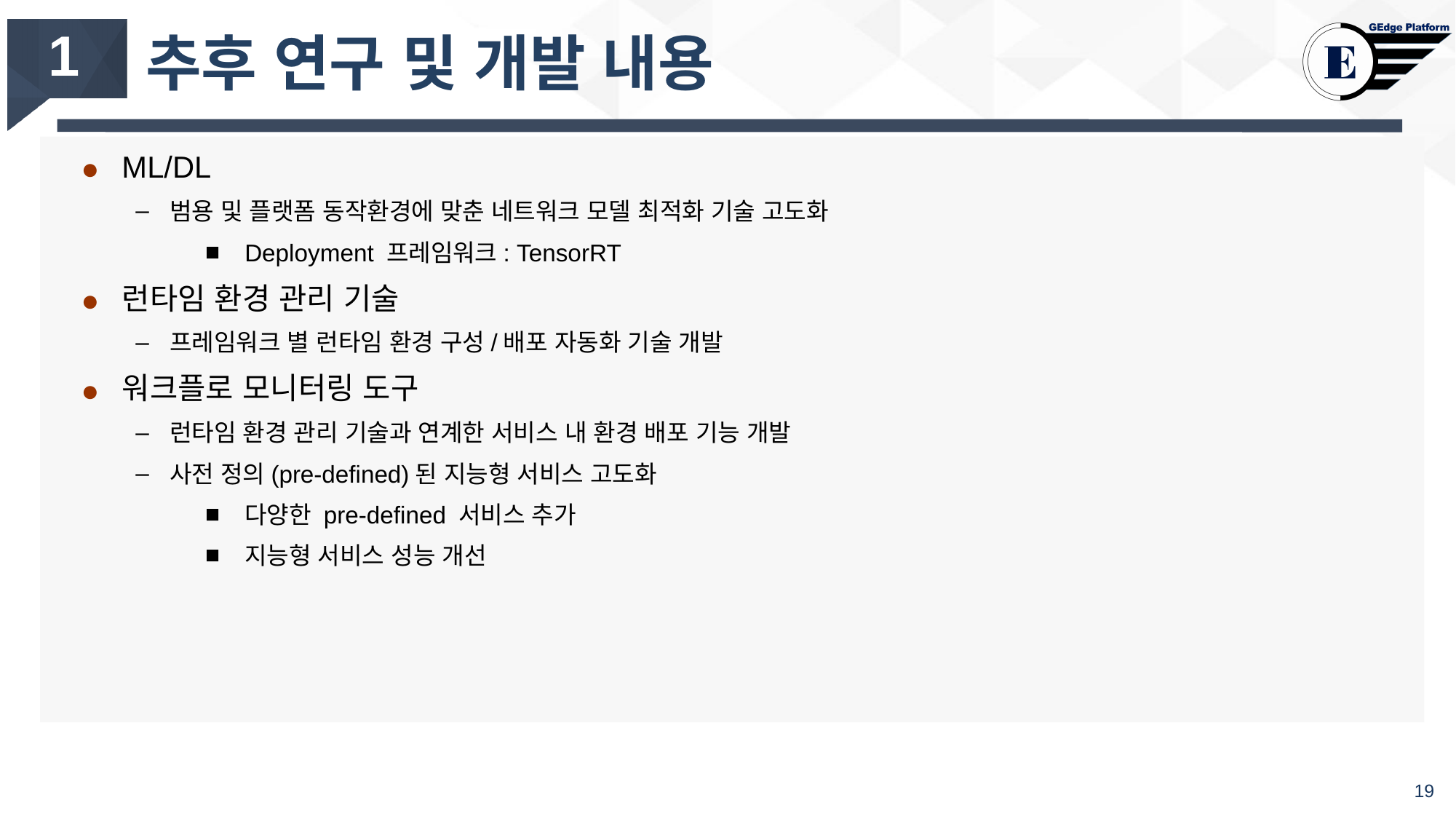

# 추후 연구 및 개발 내용
1

ML/DL
범용 및 플랫폼 동작환경에 맞춘 네트워크 모델 최적화 기술 고도화
Deployment 프레임워크: TensorRT
런타임 환경 관리 기술
프레임워크 별 런타임 환경 구성/배포 자동화 기술 개발
워크플로 모니터링 도구
런타임 환경 관리 기술과 연계한 서비스 내 환경 배포 기능 개발
사전 정의(pre-defined)된 지능형 서비스 고도화
다양한 pre-defined 서비스 추가
지능형 서비스 성능 개선
19